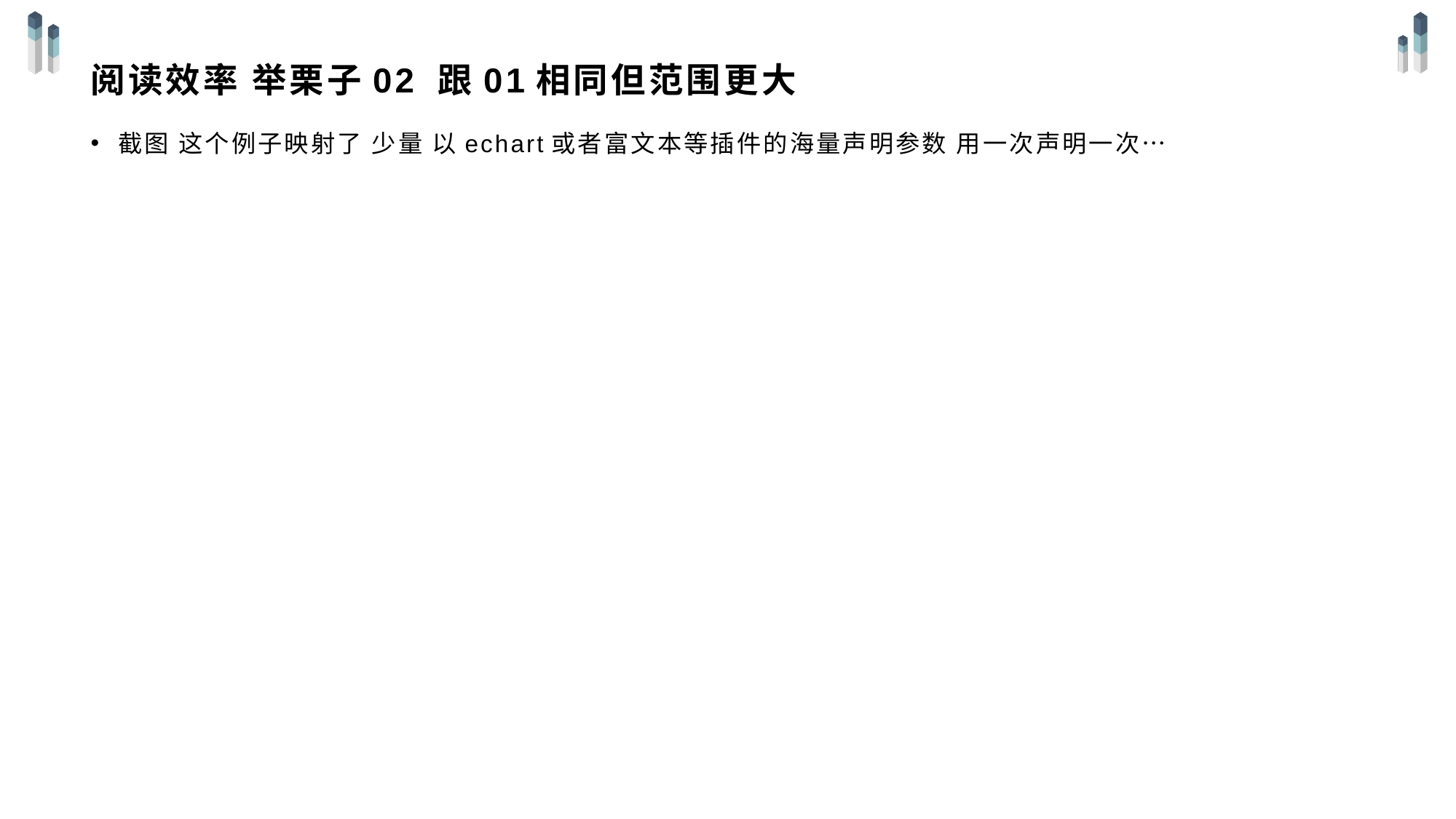

# 阅读效率 举栗子02 跟01相同但范围更大
截图 这个例子映射了 少量 以echart或者富文本等插件的海量声明参数 用一次声明一次…